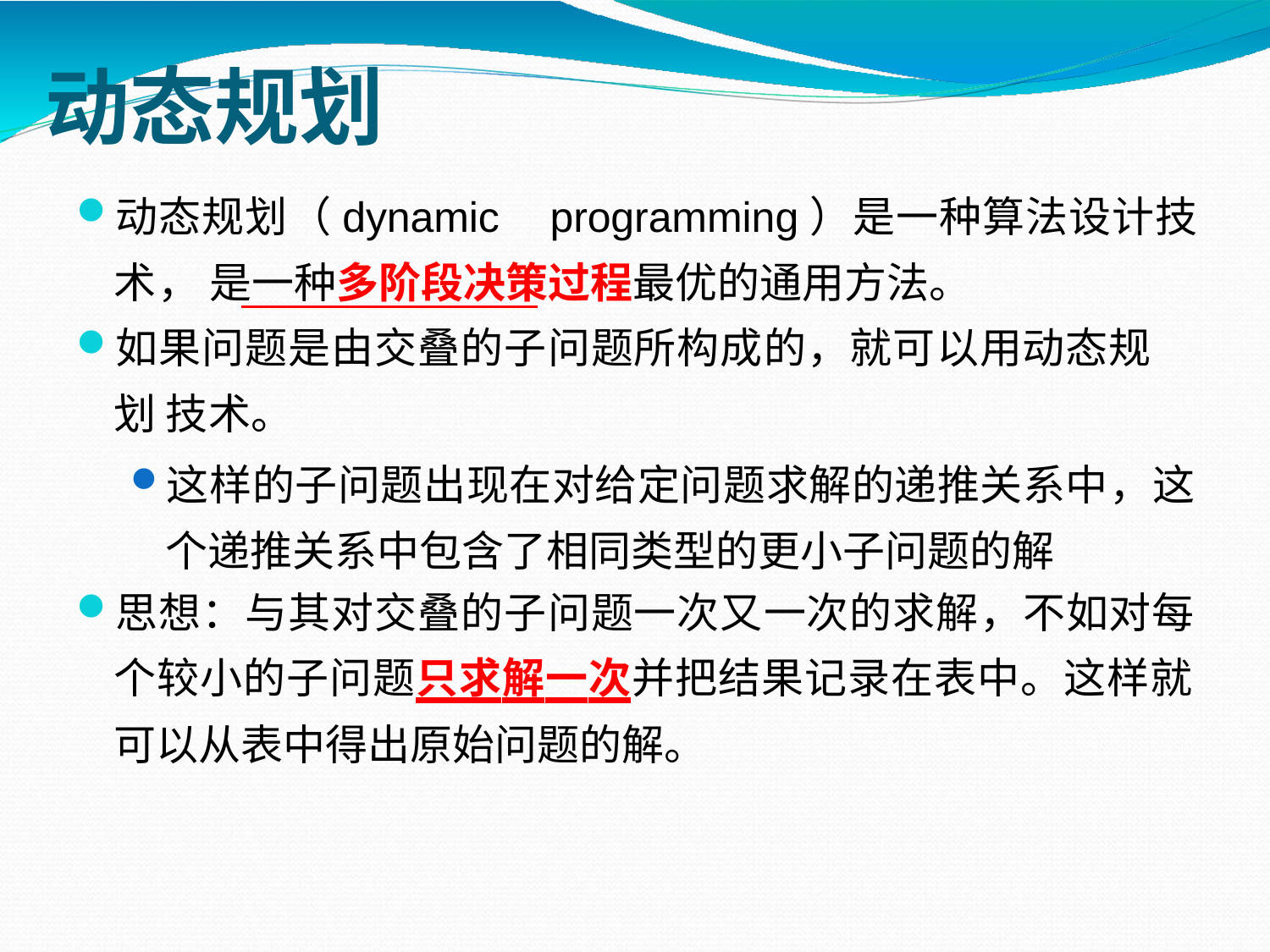

# 动态规划
动态规划（dynamic	programming）是一种算法设计技术， 是一种多阶段决策过程最优的通用方法。
如果问题是由交叠的子问题所构成的，就可以用动态规划 技术。
这样的子问题出现在对给定问题求解的递推关系中，这 个递推关系中包含了相同类型的更小子问题的解
思想：与其对交叠的子问题一次又一次的求解，不如对每
个较小的子问题只求解一次并把结果记录在表中。这样就
可以从表中得出原始问题的解。